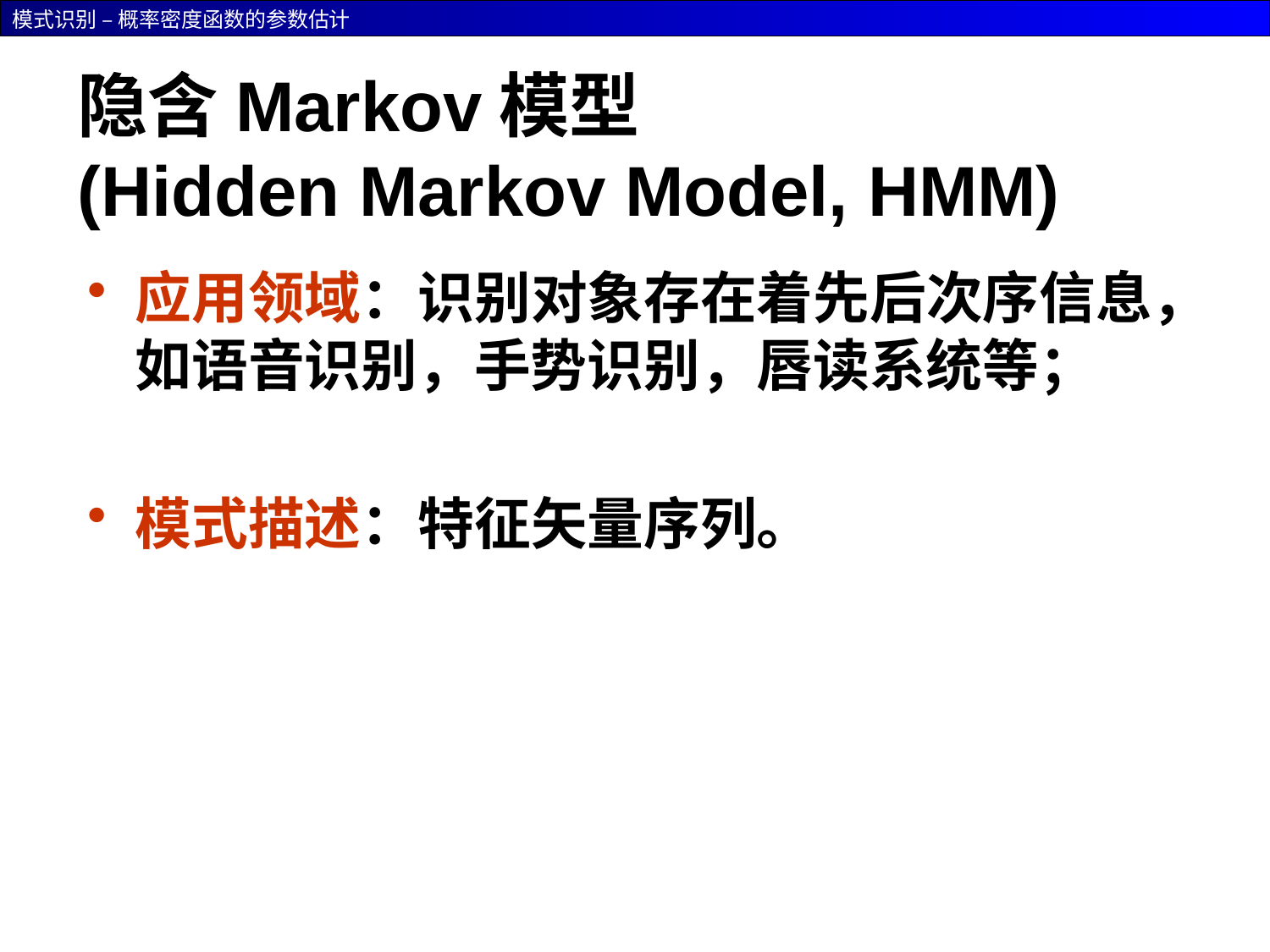

# 隐含Markov模型 (Hidden Markov Model, HMM)
应用领域：识别对象存在着先后次序信息，如语音识别，手势识别，唇读系统等；

模式描述：特征矢量序列。